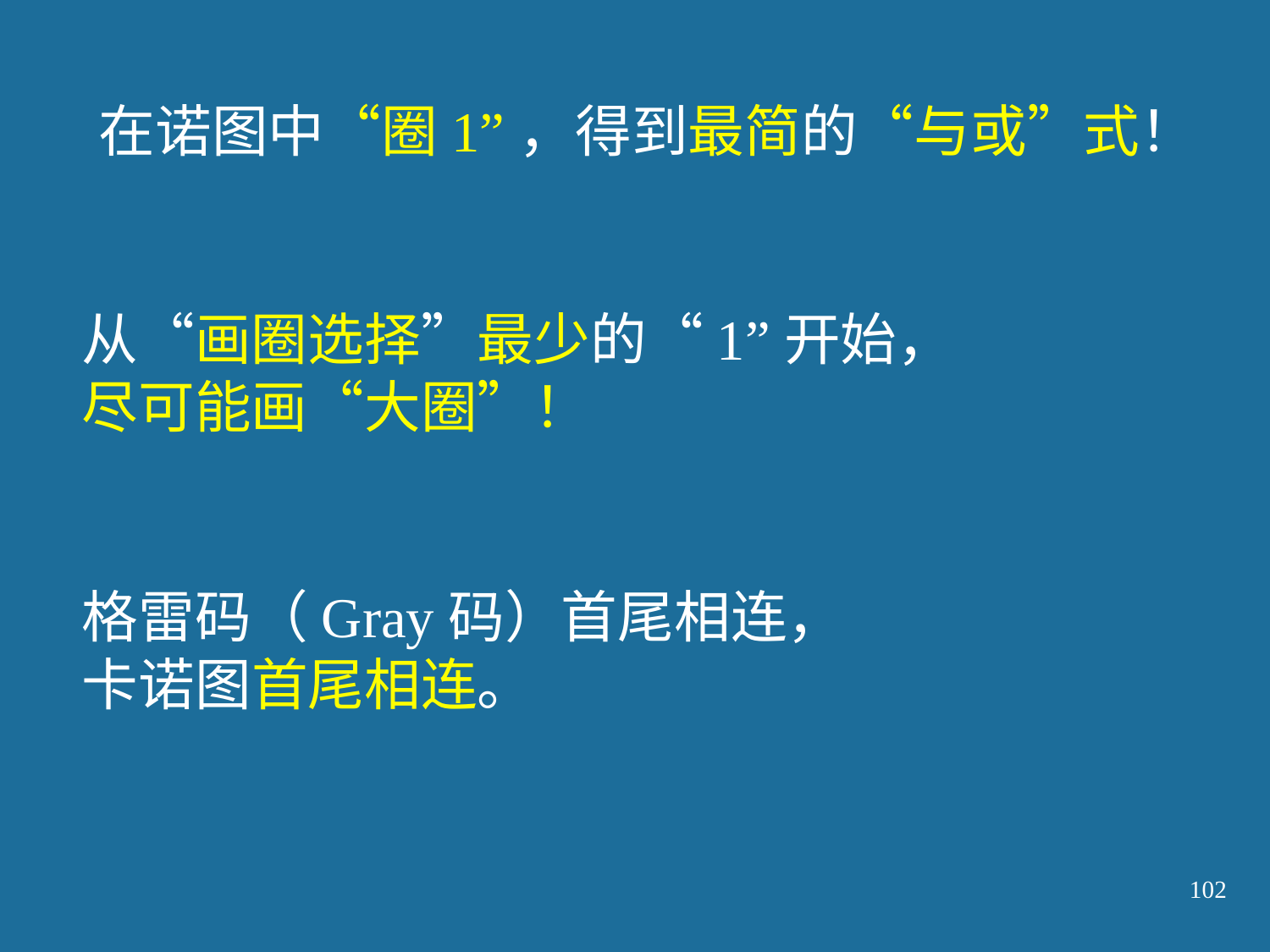

在诺图中“圈1”，得到最简的“与或”式！
从“画圈选择”最少的“1”开始，
尽可能画“大圈”！
格雷码（Gray码）首尾相连，
卡诺图首尾相连。
102